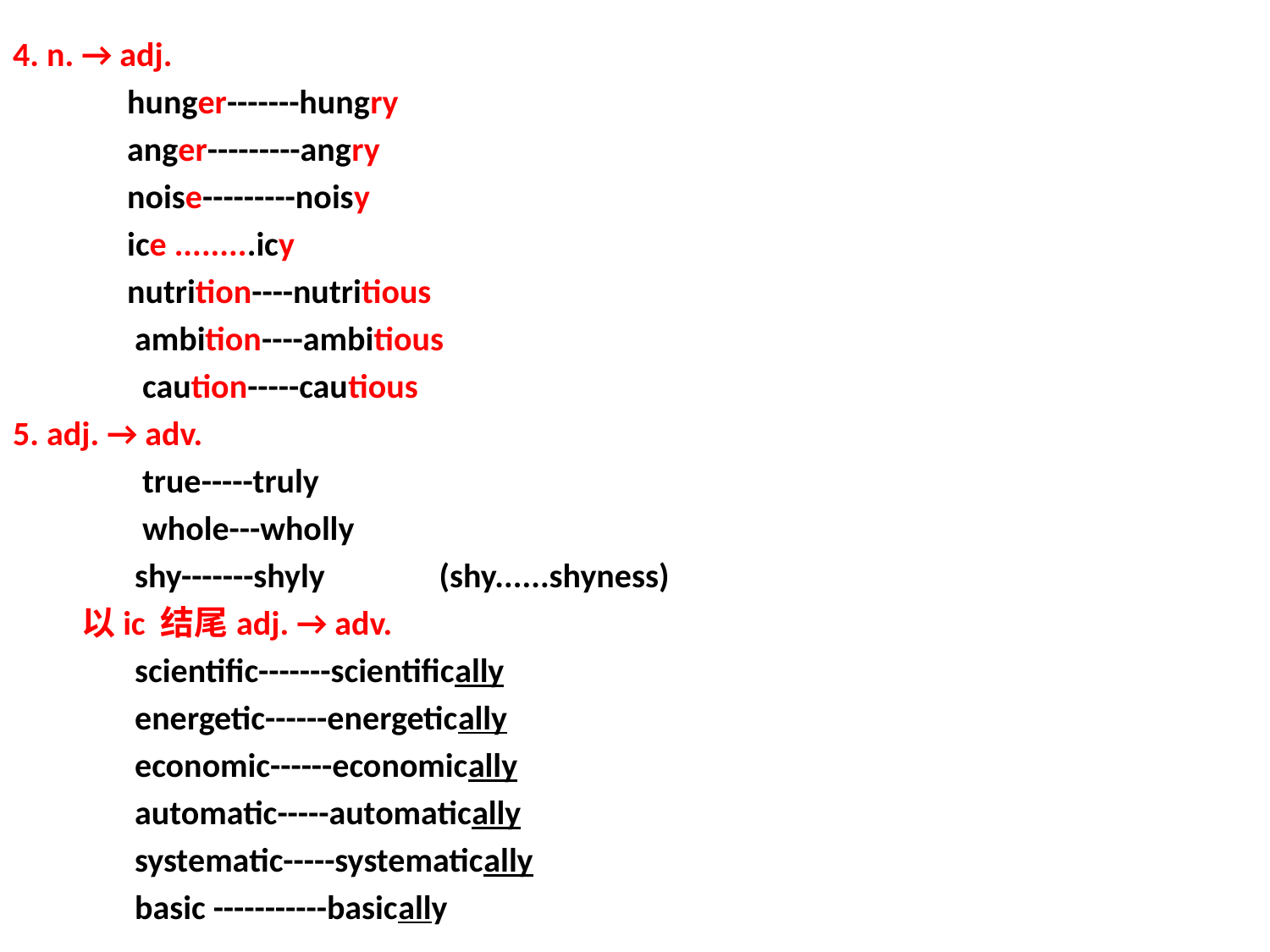

4. n. → adj.
               hunger-------hungry
               anger---------angry
               noise---------noisy
               ice .........icy
               nutrition----nutritious
                ambition----ambitious
                 caution-----cautious
5. adj. → adv.
                 true-----truly
                 whole---wholly
                shy-------shyly               (shy......shyness)
        以ic 结尾adj. → adv.
                scientific-------scientifically
                energetic------energetically
                economic------economically
                automatic-----automatically
                systematic-----systematically
                basic -----------basically